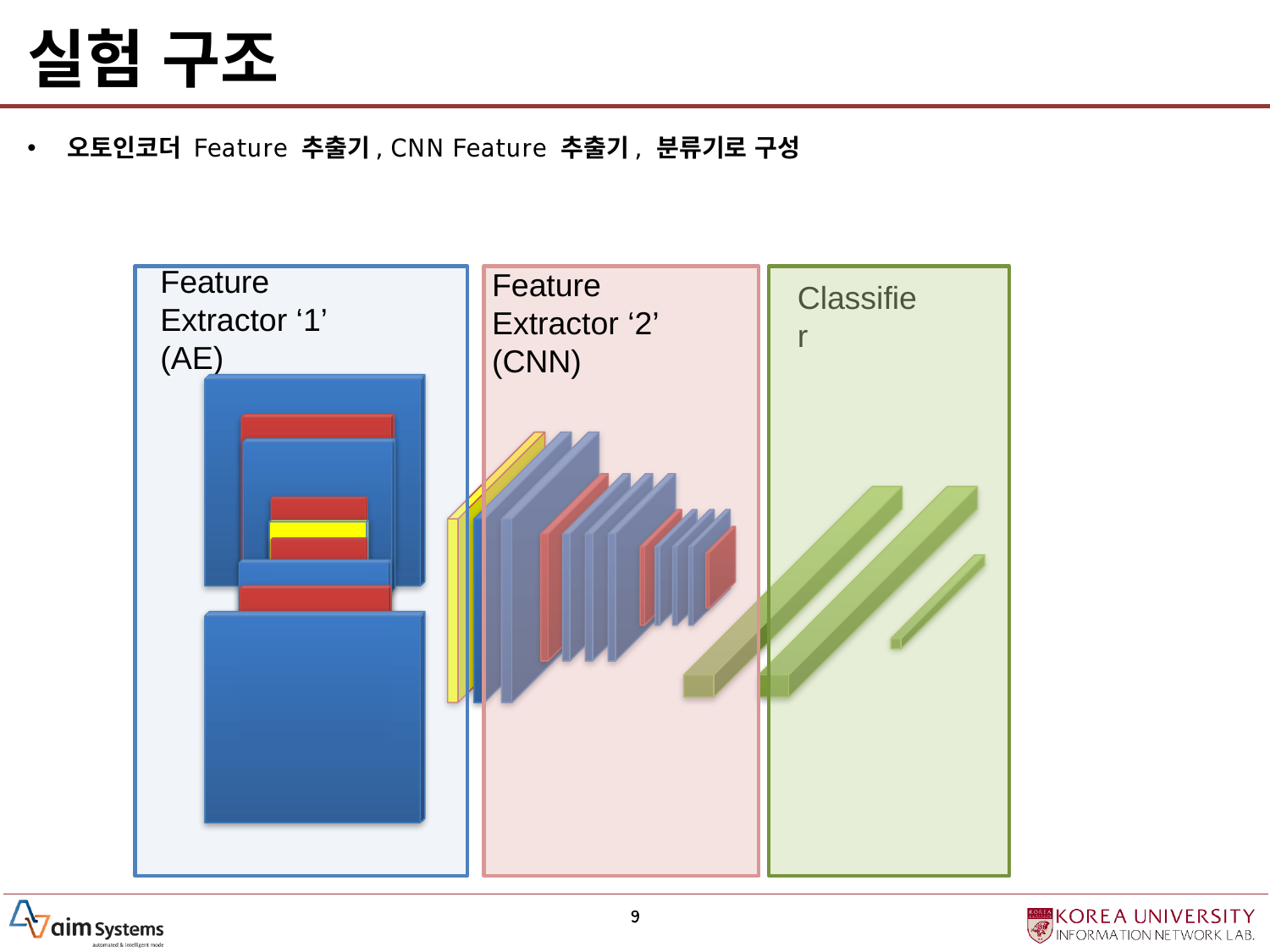

# 실험 구조
오토인코더 Feature 추출기, CNN Feature 추출기, 분류기로 구성
Feature Extractor ‘1’
(AE)
Feature Extractor ‘2’
(CNN)

Classifier